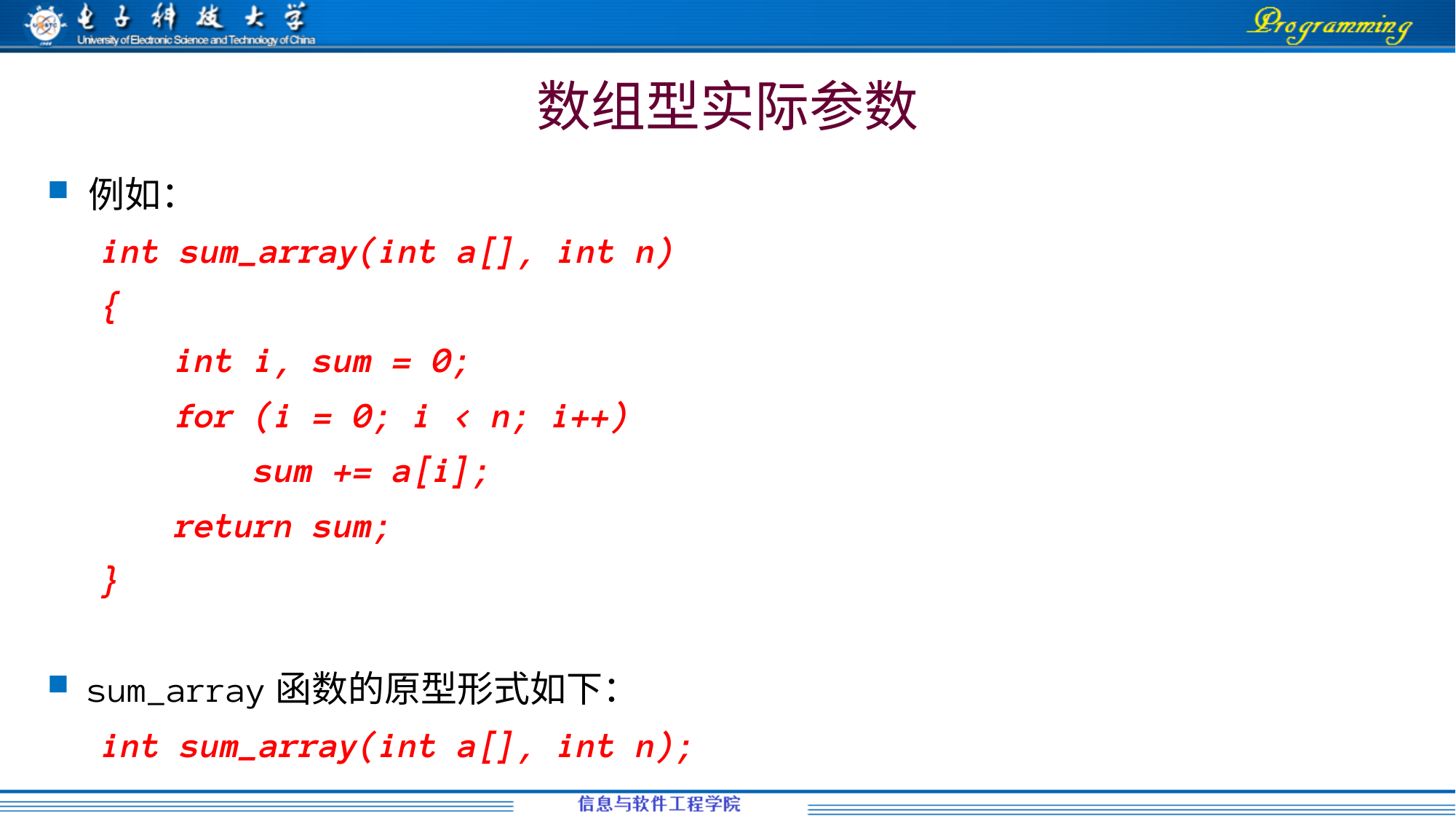

# 数组型实际参数
例如：
int sum_array(int a[], int n)
{
	  int i, sum = 0;
	  for (i = 0; i < n; i++)
	      sum += a[i];
	  return sum;
}

sum_array函数的原型形式如下：
int sum_array(int a[], int n);